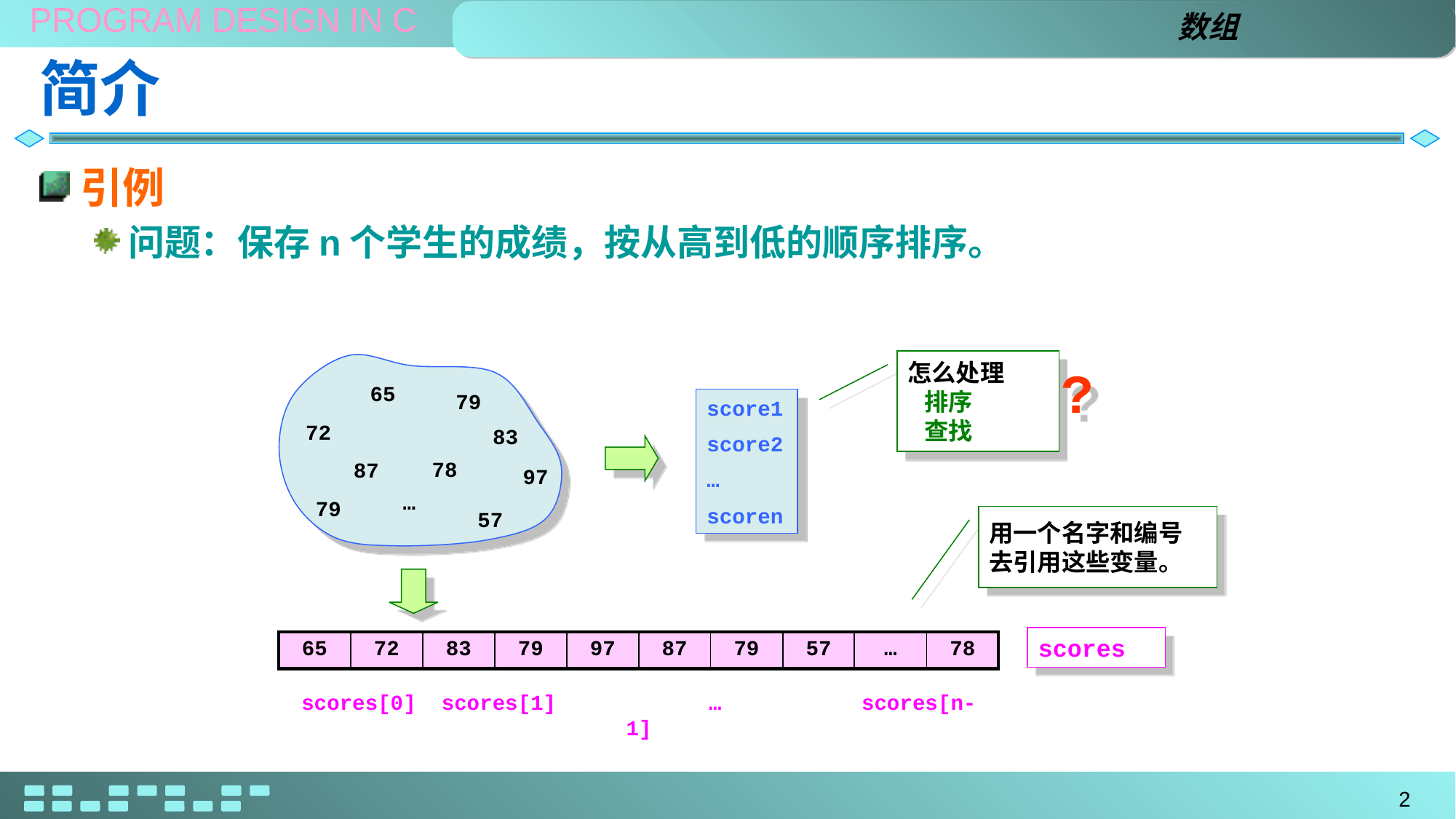

数组
# 简介
引例
问题：保存n个学生的成绩，按从高到低的顺序排序。
怎么处理
  排序
  查找

65
79
72
83
78
87
97
…
79
57
?
score1
score2
…
scoren

用一个名字和编号去引用这些变量。

scores
| 65 | 72 | 83 | 79 | 97 | 87 | 79 | 57 | … | 78 |
| --- | --- | --- | --- | --- | --- | --- | --- | --- | --- |
scores[0]  scores[1]            …           scores[n-1]
2